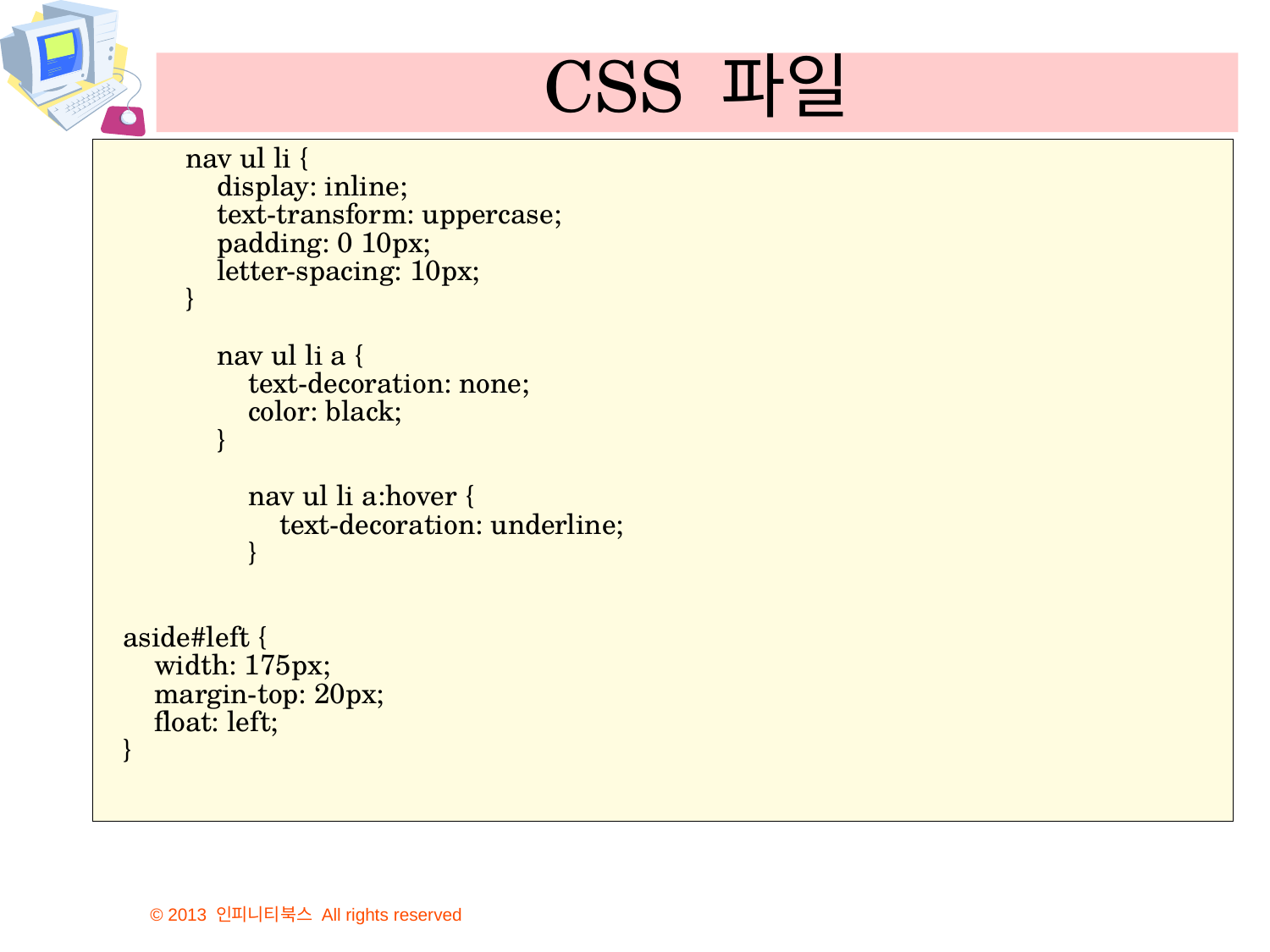

# CSS 파일
        nav ul li {
            display: inline;
            text-transform: uppercase;
            padding: 0 10px;
            letter-spacing: 10px;
        }

            nav ul li a {
                text-decoration: none;
                color: black;
            }

                nav ul li a:hover {
                    text-decoration: underline;
                }

aside#left {
    width: 175px;
    margin-top: 20px;
    float: left;
}